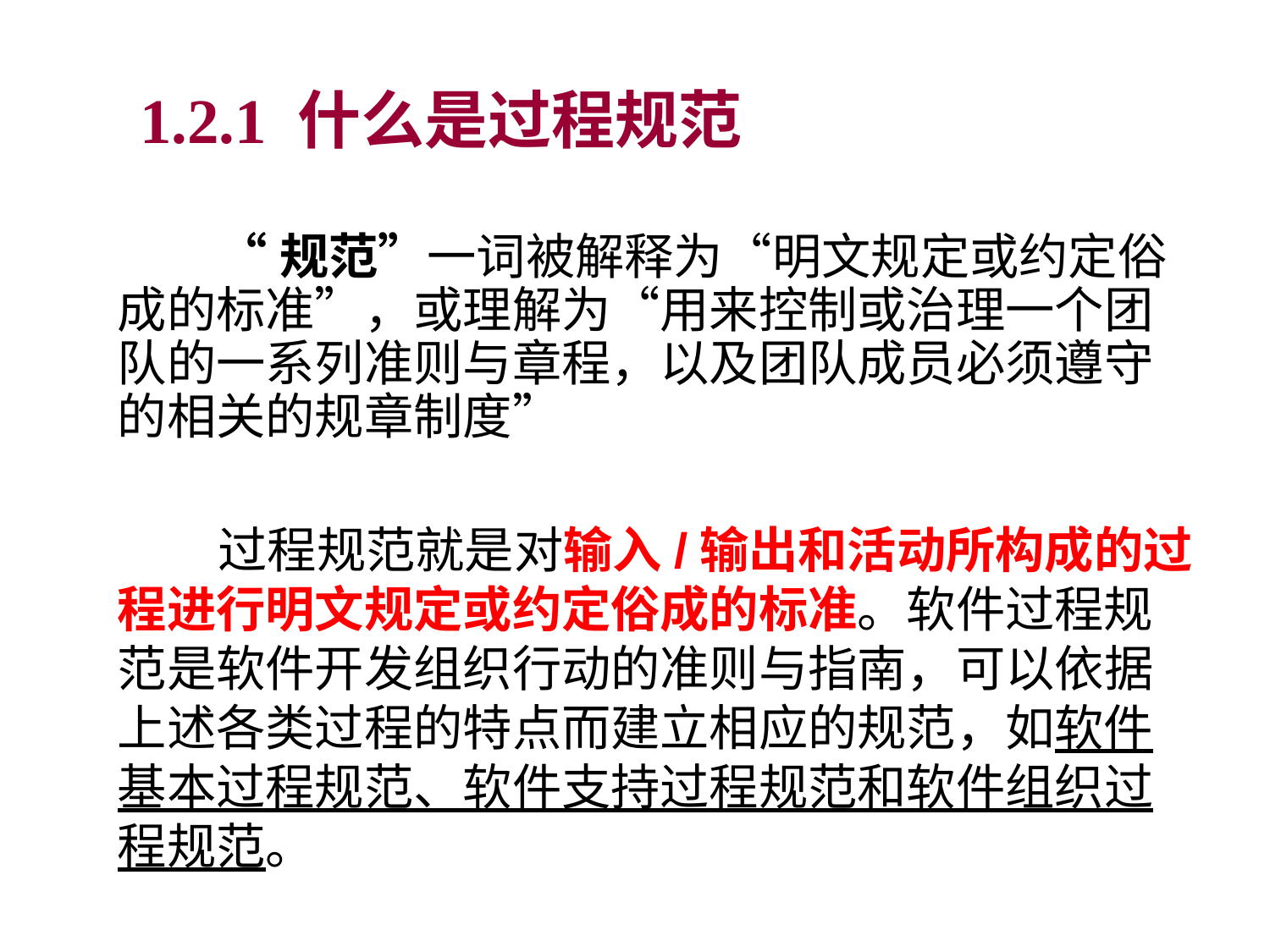

1.2.1 什么是过程规范
“规范”一词被解释为“明文规定或约定俗成的标准”，或理解为“用来控制或治理一个团队的一系列准则与章程，以及团队成员必须遵守的相关的规章制度”

过程规范就是对输入/输出和活动所构成的过程进行明文规定或约定俗成的标准。软件过程规范是软件开发组织行动的准则与指南，可以依据上述各类过程的特点而建立相应的规范，如软件基本过程规范、软件支持过程规范和软件组织过程规范。